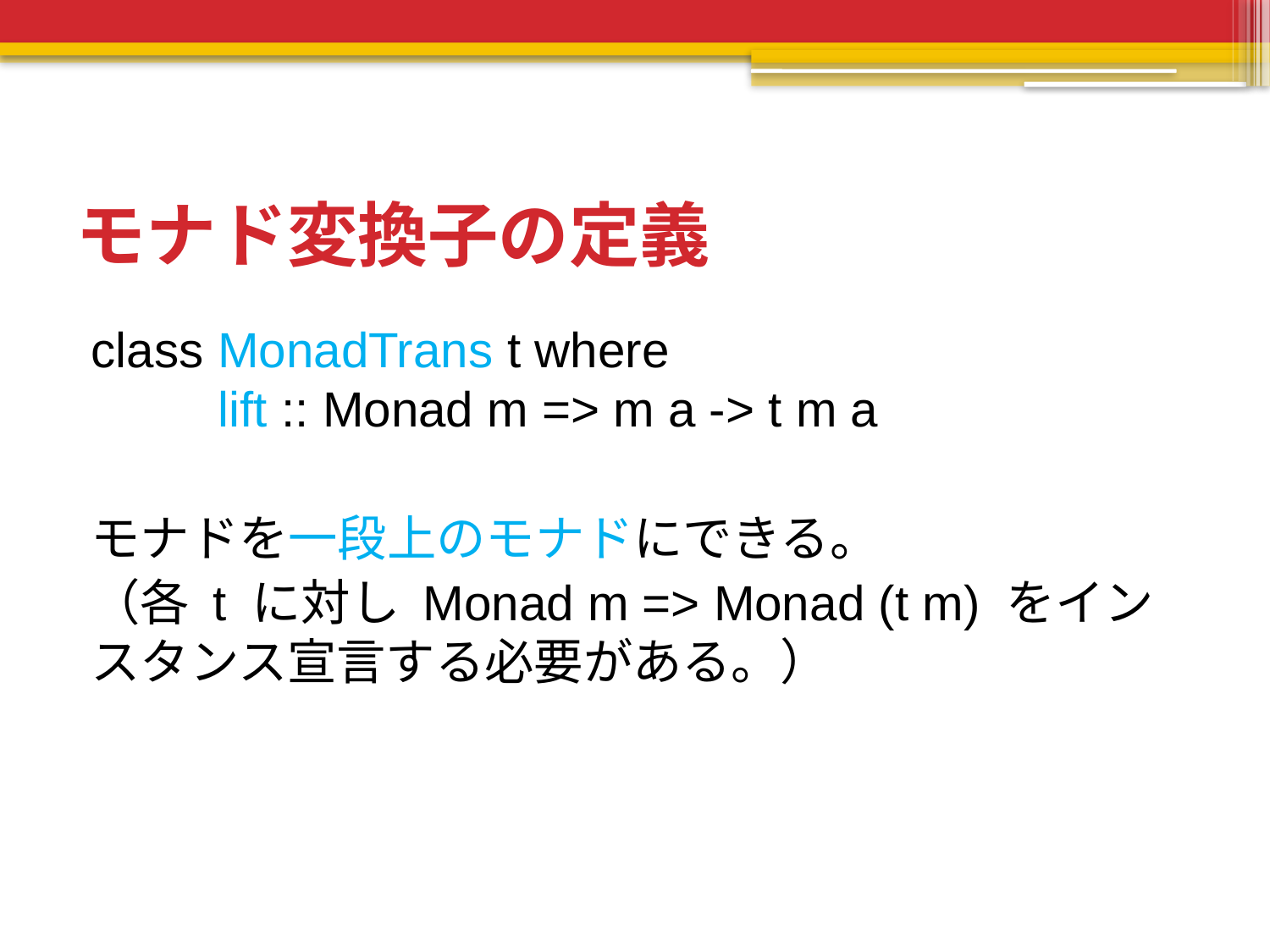

# モナド変換子の定義
class MonadTrans t where
	lift :: Monad m => m a -> t m a

モナドを一段上のモナドにできる。
（各 t に対し Monad m => Monad (t m) をインスタンス宣言する必要がある。）